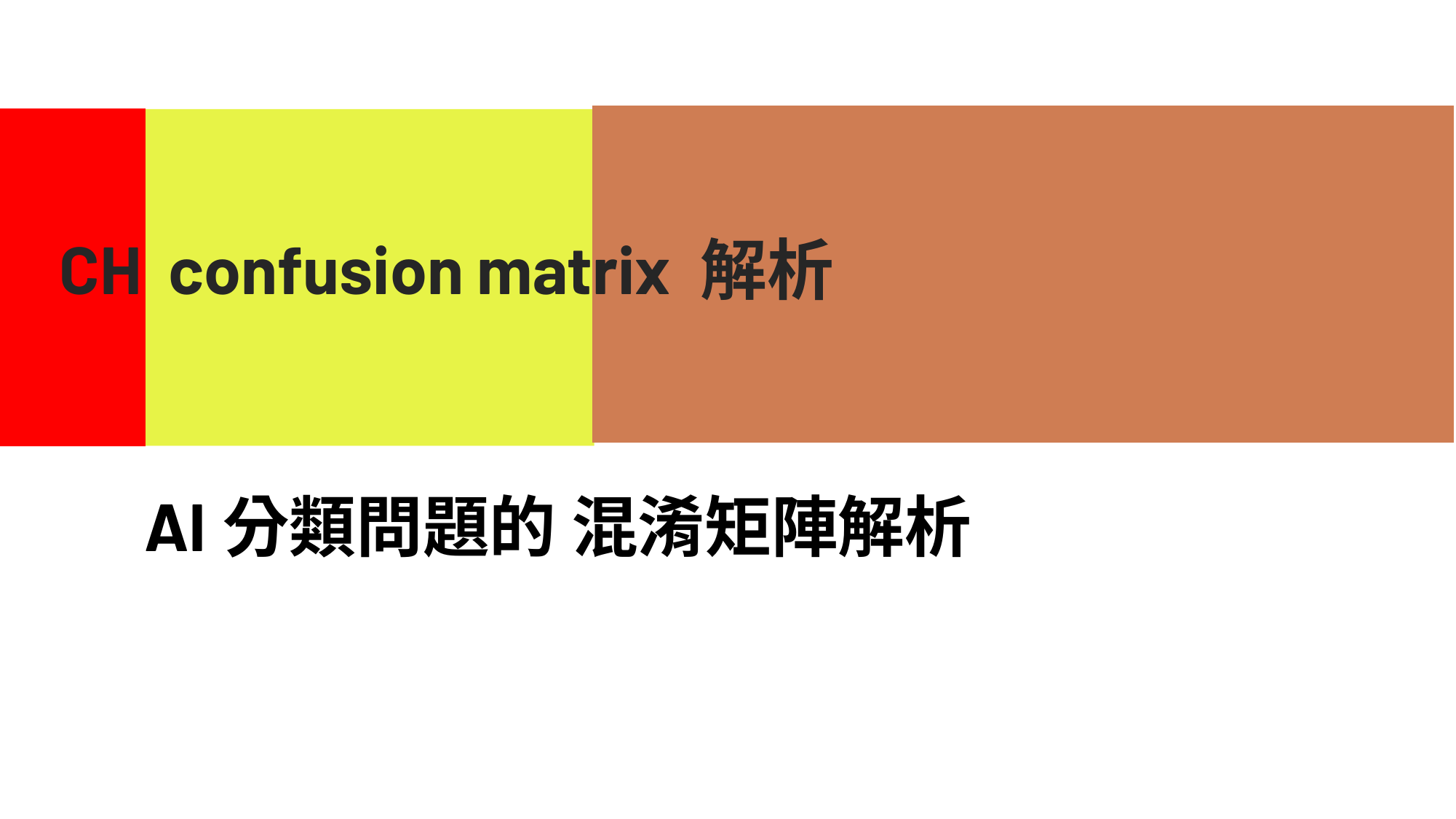

CH  confusion matrix 解析
# AI分類問題的 混淆矩陣解析